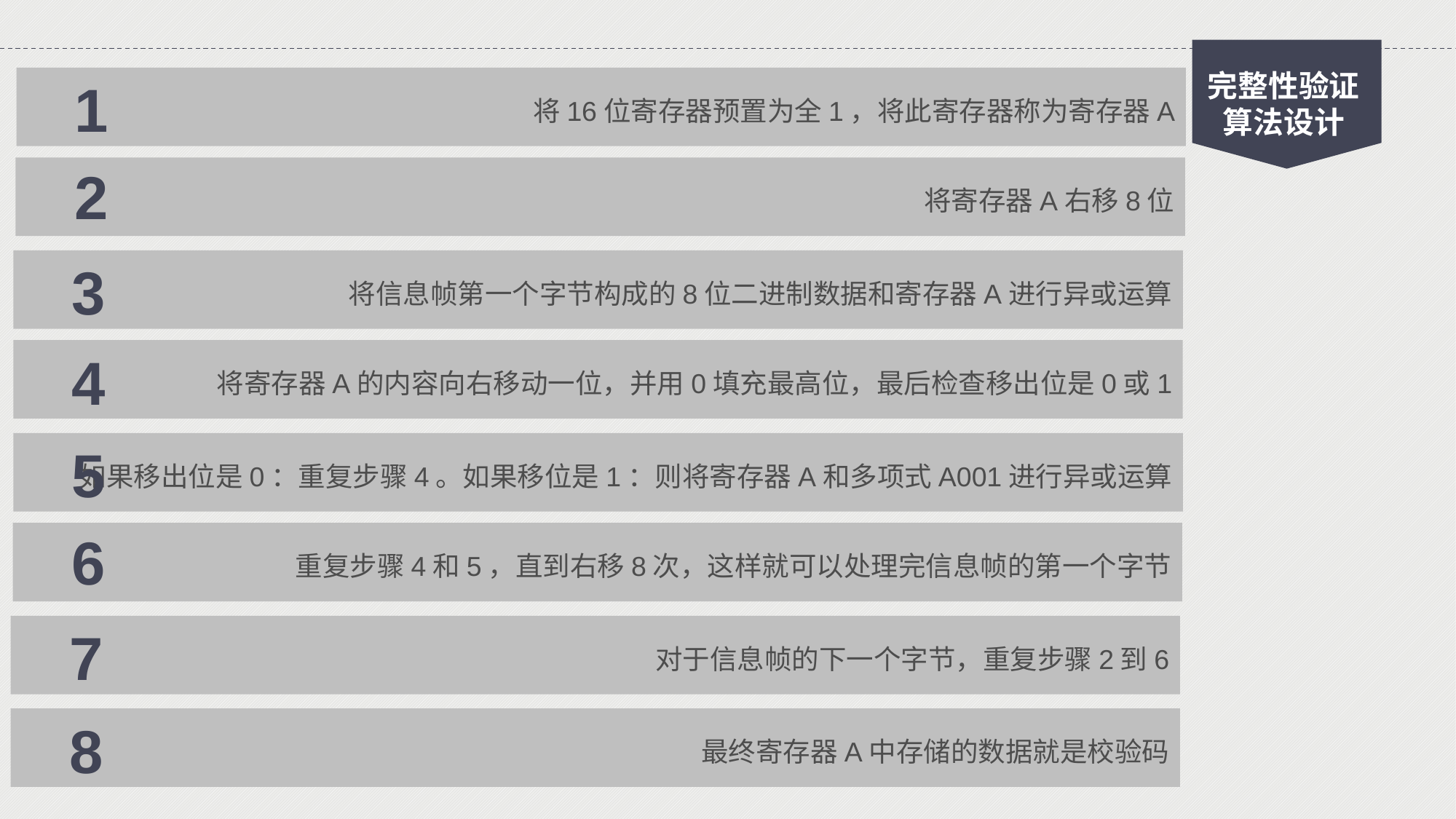

完整性验证
算法设计
1
将16位寄存器预置为全1，将此寄存器称为寄存器A
2
将寄存器A右移8位
3
将信息帧第一个字节构成的8位二进制数据和寄存器A进行异或运算
4
将寄存器A的内容向右移动一位，并用0填充最高位，最后检查移出位是0或1
5
如果移出位是0：重复步骤4。如果移位是1：则将寄存器A和多项式A001进行异或运算
6
重复步骤4和5，直到右移8次，这样就可以处理完信息帧的第一个字节
7
对于信息帧的下一个字节，重复步骤2到6
8
最终寄存器A中存储的数据就是校验码